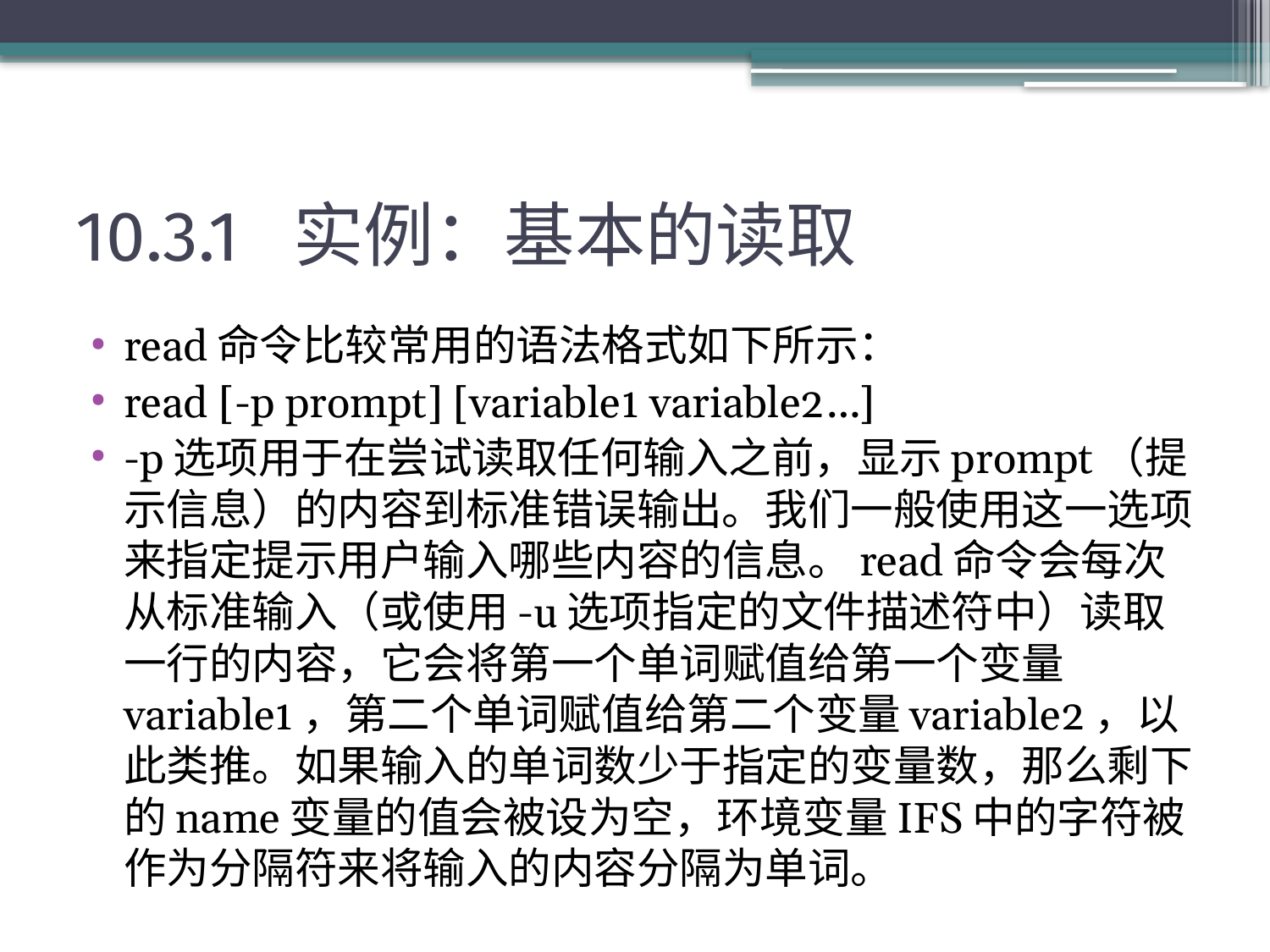

# 10.3.1  实例：基本的读取
read命令比较常用的语法格式如下所示：
read [-p prompt] [variable1 variable2…]
-p选项用于在尝试读取任何输入之前，显示prompt（提示信息）的内容到标准错误输出。我们一般使用这一选项来指定提示用户输入哪些内容的信息。read命令会每次从标准输入（或使用-u选项指定的文件描述符中）读取一行的内容，它会将第一个单词赋值给第一个变量variable1，第二个单词赋值给第二个变量variable2，以此类推。如果输入的单词数少于指定的变量数，那么剩下的name变量的值会被设为空，环境变量IFS中的字符被作为分隔符来将输入的内容分隔为单词。